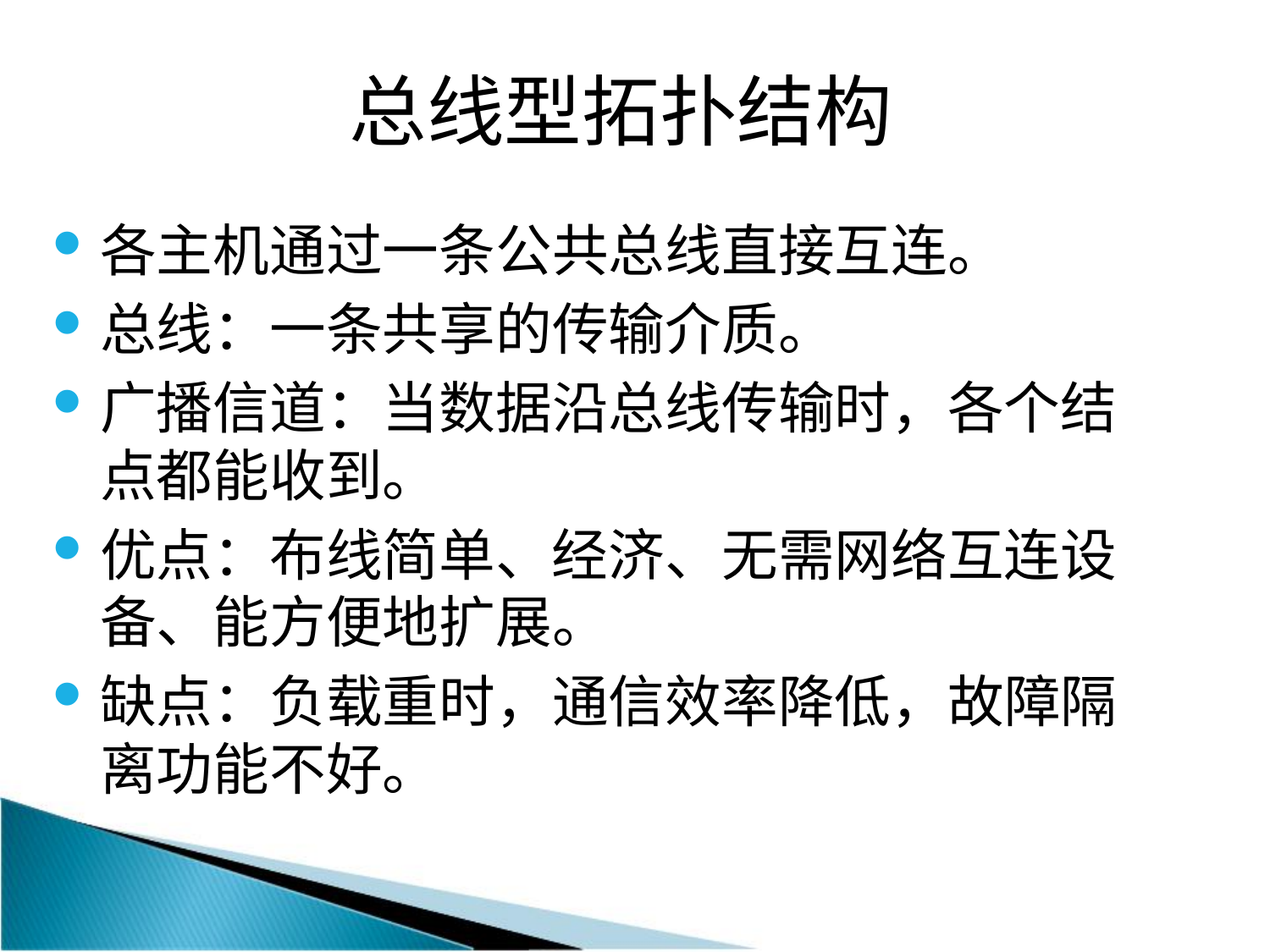

总线型拓扑结构
各主机通过一条公共总线直接互连。
总线：一条共享的传输介质。
广播信道：当数据沿总线传输时，各个结点都能收到。
优点：布线简单、经济、无需网络互连设备、能方便地扩展。
缺点：负载重时，通信效率降低，故障隔离功能不好。